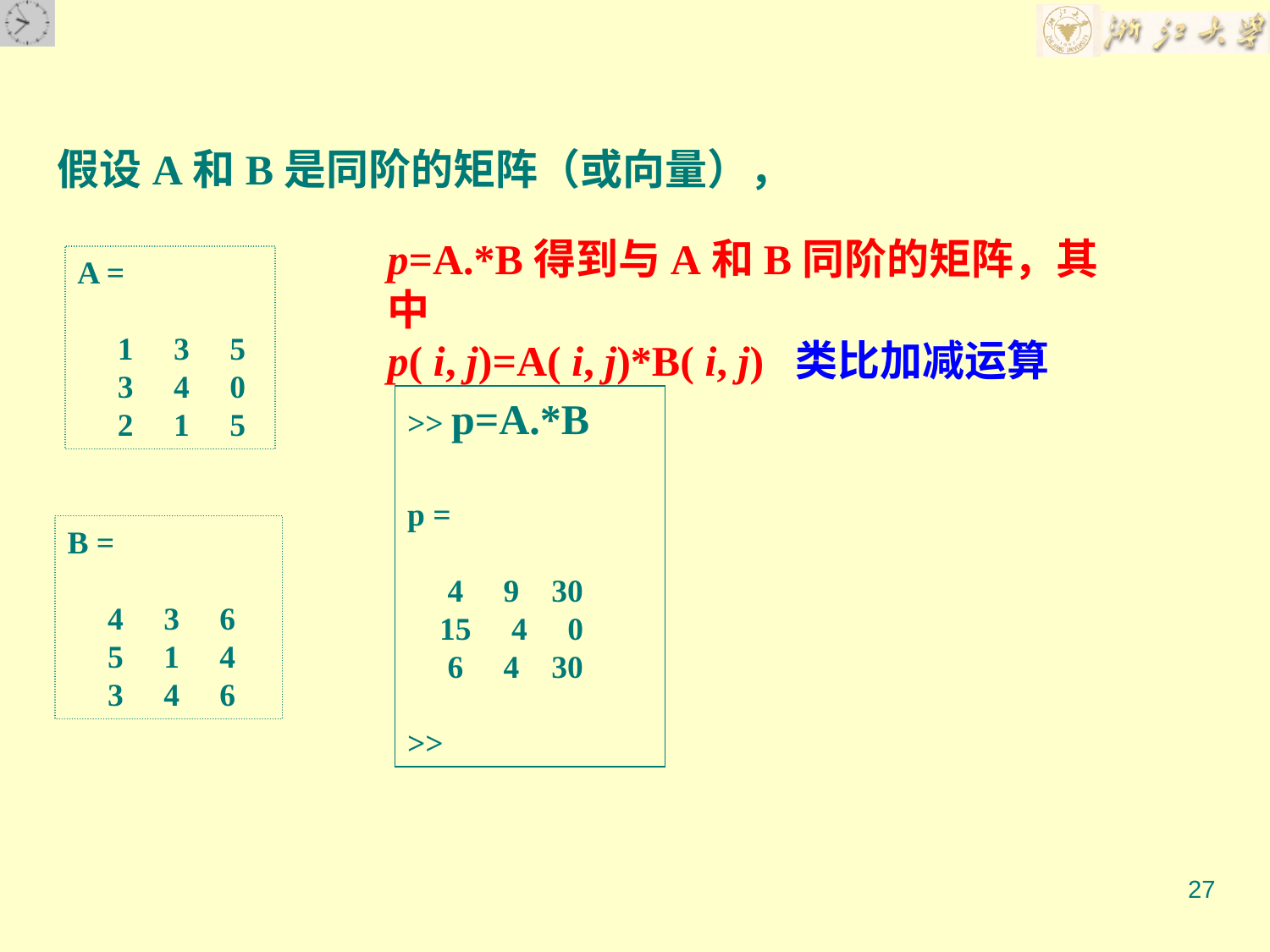

假设A和B是同阶的矩阵（或向量），
p=A.*B得到与A和B同阶的矩阵，其中
p( i, j)=A( i, j)*B( i, j)  类比加减运算
A =

     1     3     5
     3     4     0
     2     1     5
>> p=A.*B

p =

     4     9    30
    15     4     0
     6     4    30

>>
B =

     4     3     6
     5     1     4
     3     4     6
27